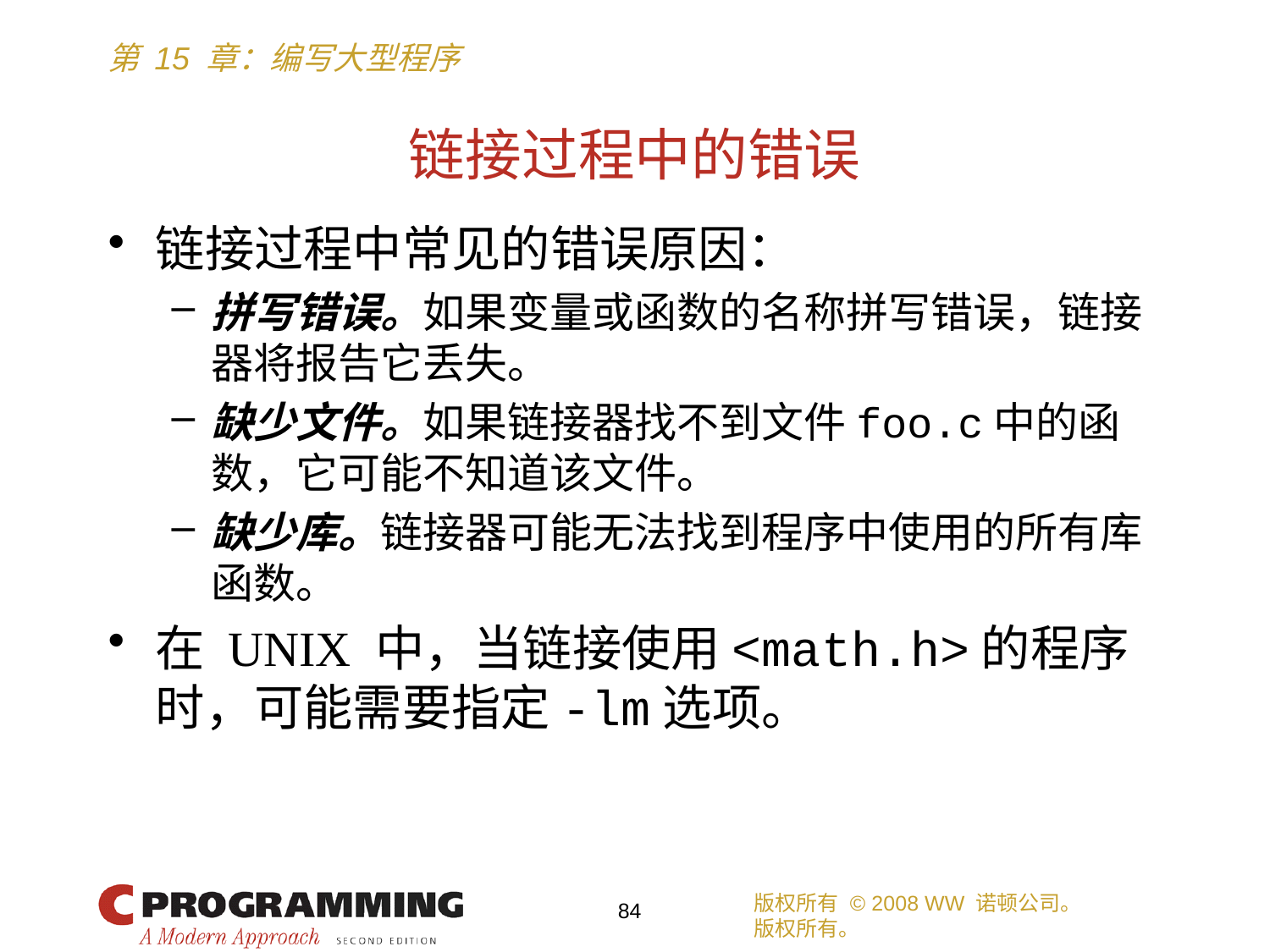

# 链接过程中的错误
链接过程中常见的错误原因：
拼写错误。如果变量或函数的名称拼写错误，链接器将报告它丢失。
缺少文件。如果链接器找不到文件foo.c中的函数，它可能不知道该文件。
缺少库。链接器可能无法找到程序中使用的所有库函数。
在 UNIX 中，当链接使用<math.h>的程序时，可能需要指定-lm选项。
版权所有 © 2008 WW 诺顿公司。
版权所有。
84